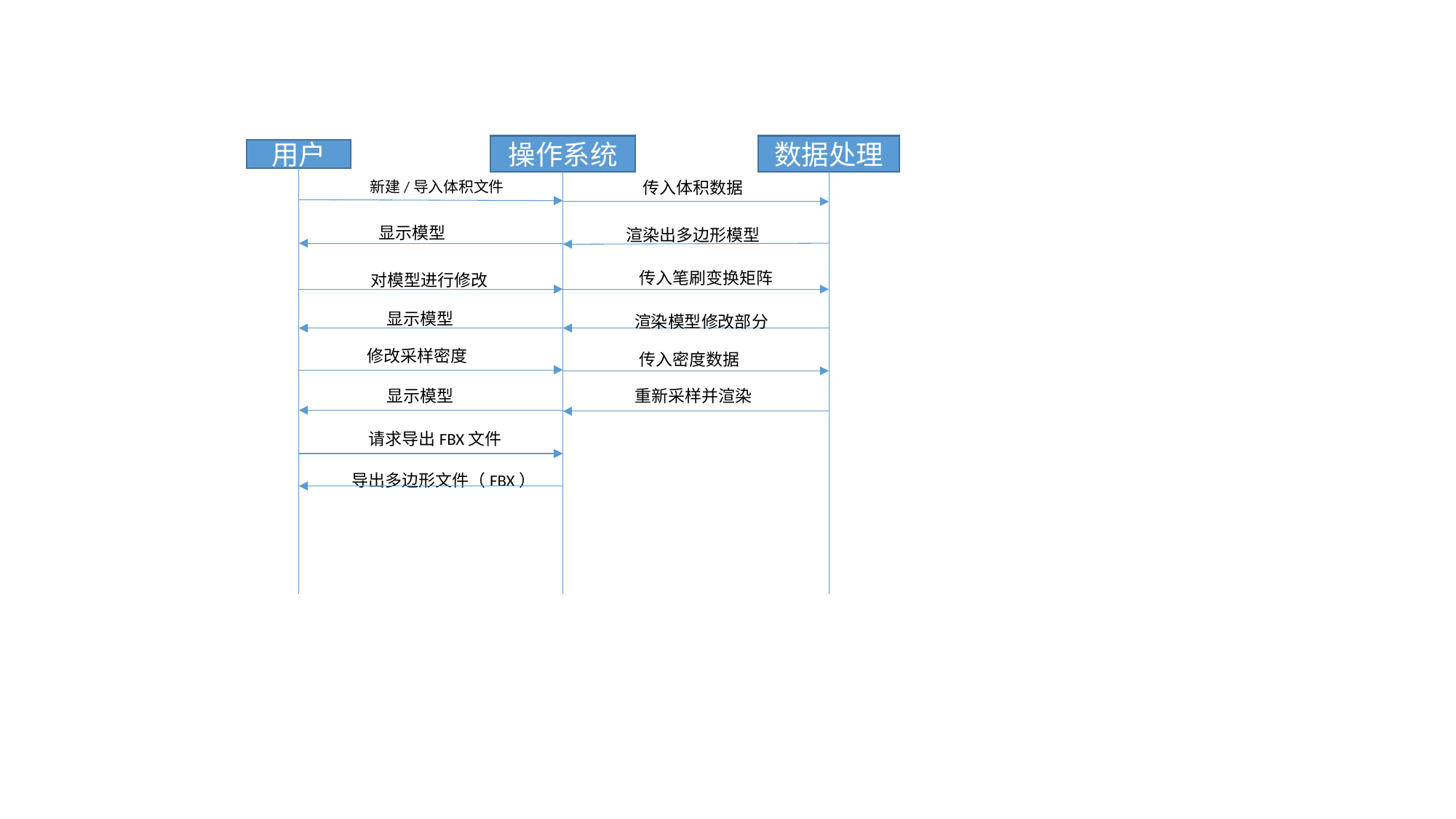

操作系统
数据处理
用户
新建/导入体积文件
传入体积数据
显示模型
渲染出多边形模型
传入笔刷变换矩阵
对模型进行修改
显示模型
渲染模型修改部分
修改采样密度
传入密度数据
显示模型
重新采样并渲染
请求导出FBX文件
导出多边形文件（FBX）